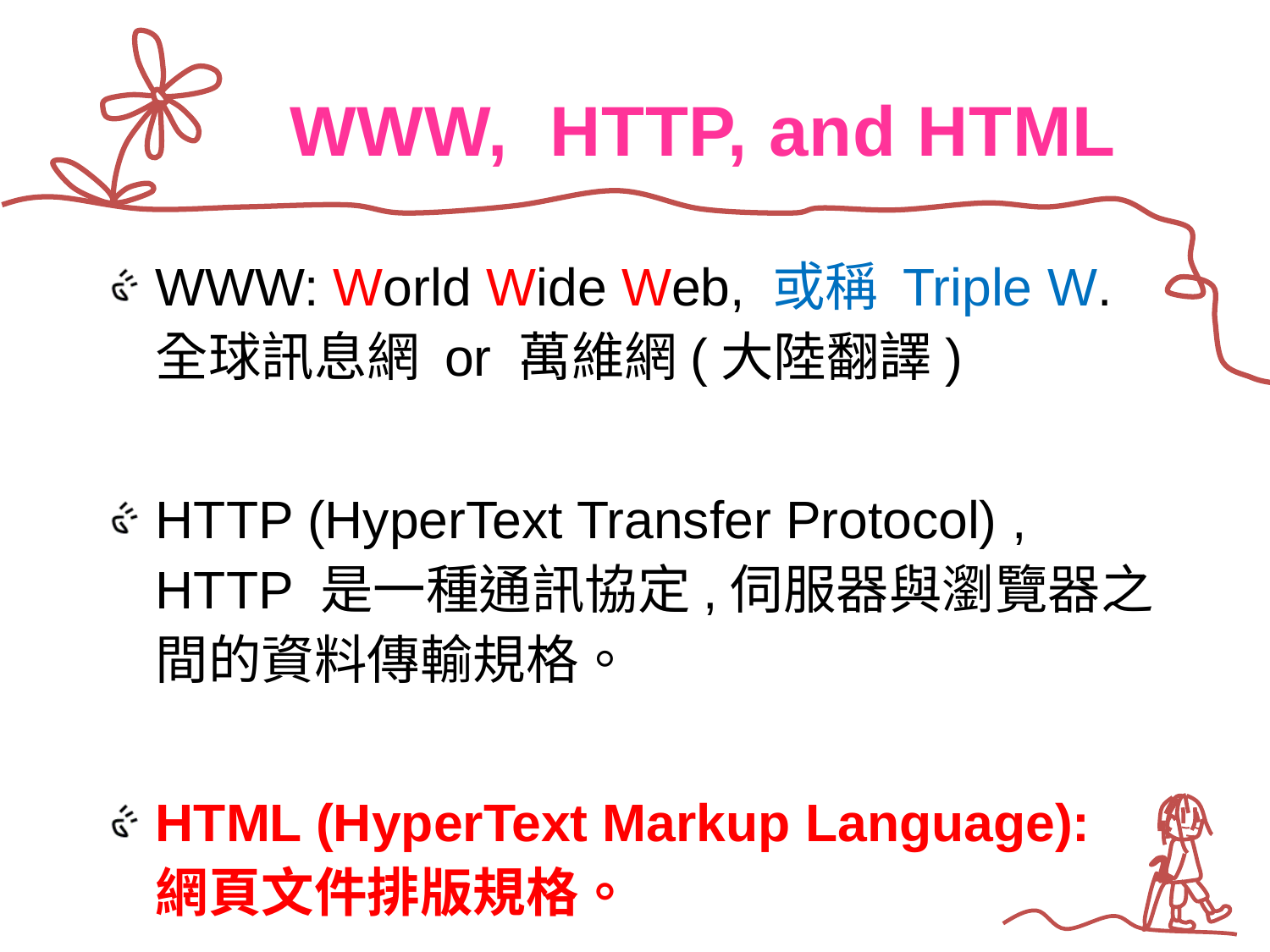

# WWW,  HTTP, and HTML
WWW: World Wide Web, 或稱 Triple W. 全球訊息網 or 萬維網(大陸翻譯)

HTTP (HyperText Transfer Protocol) , HTTP 是一種通訊協定,伺服器與瀏覽器之間的資料傳輸規格。

HTML (HyperText Markup Language):  網頁文件排版規格。